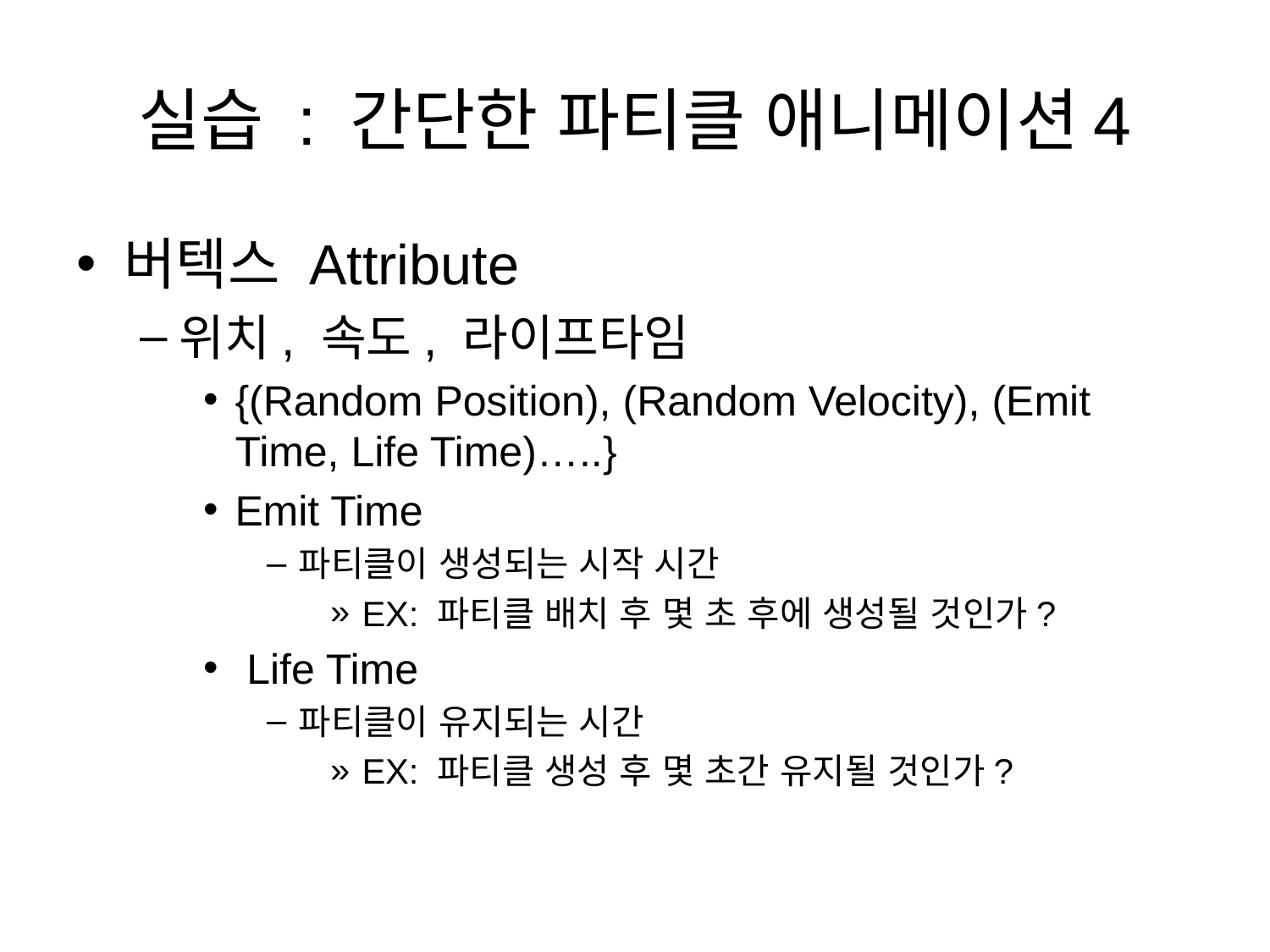

# 실습 : 간단한 파티클 애니메이션4
버텍스 Attribute
위치, 속도, 라이프타임
{(Random Position), (Random Velocity), (Emit Time, Life Time)…..}
Emit Time
파티클이 생성되는 시작 시간
EX: 파티클 배치 후 몇 초 후에 생성될 것인가?
 Life Time
파티클이 유지되는 시간
EX: 파티클 생성 후 몇 초간 유지될 것인가?